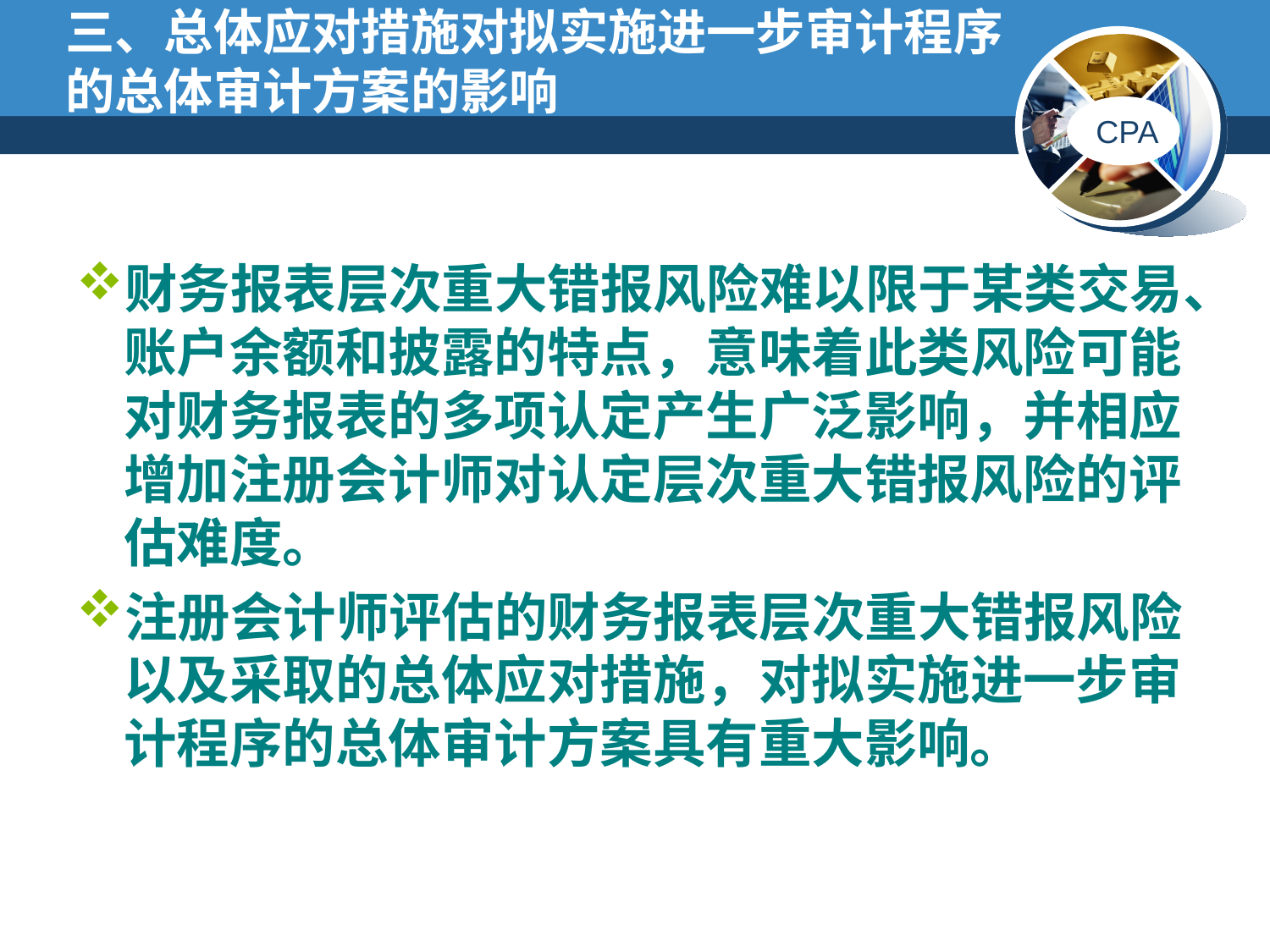

# 三、总体应对措施对拟实施进一步审计程序的总体审计方案的影响
财务报表层次重大错报风险难以限于某类交易、账户余额和披露的特点，意味着此类风险可能对财务报表的多项认定产生广泛影响，并相应增加注册会计师对认定层次重大错报风险的评估难度。
注册会计师评估的财务报表层次重大错报风险以及采取的总体应对措施，对拟实施进一步审计程序的总体审计方案具有重大影响。